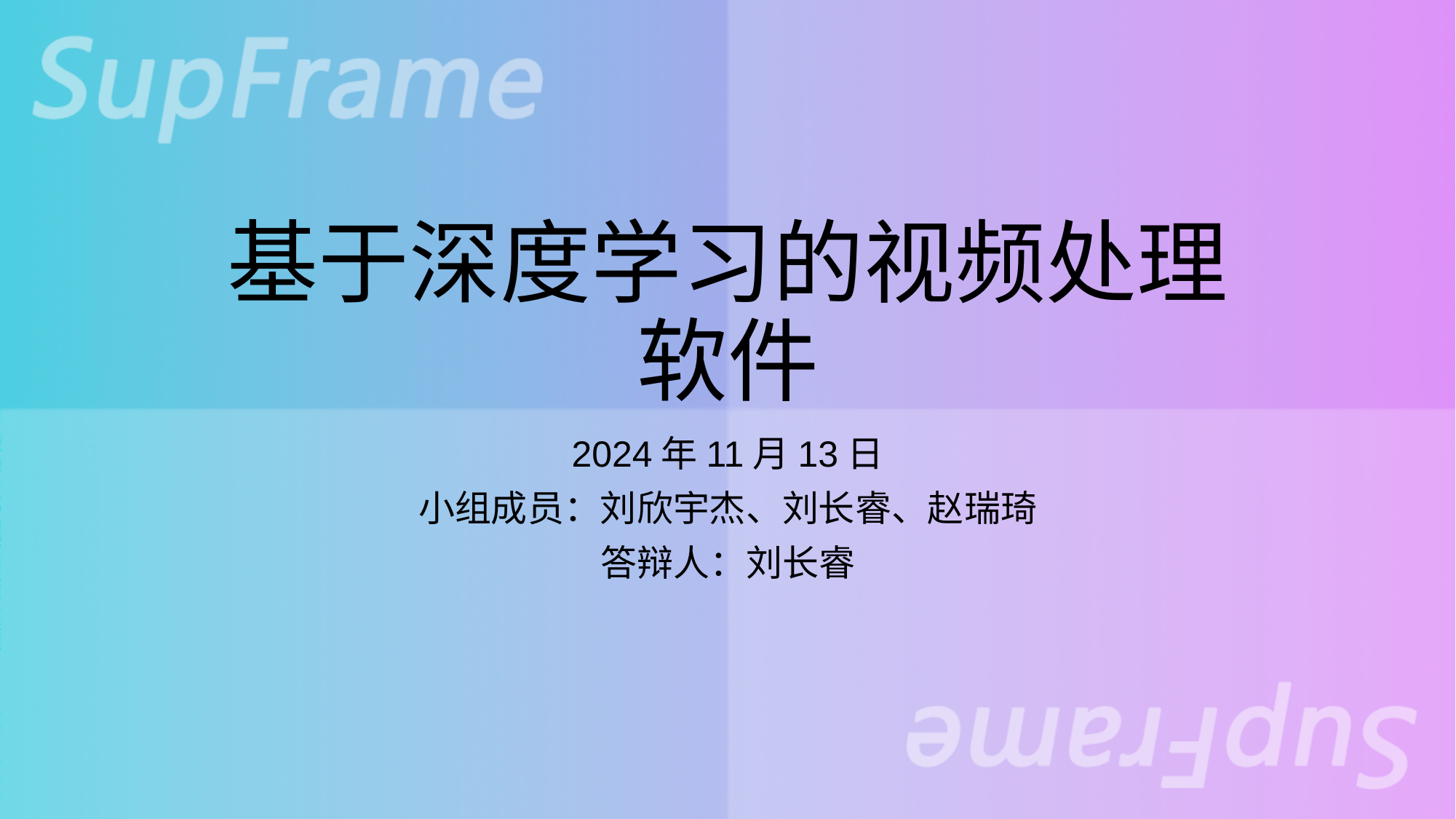

# 基于深度学习的视频处理软件
2024年11月13日
小组成员：刘欣宇杰、刘长睿、赵瑞琦
答辩人：刘长睿